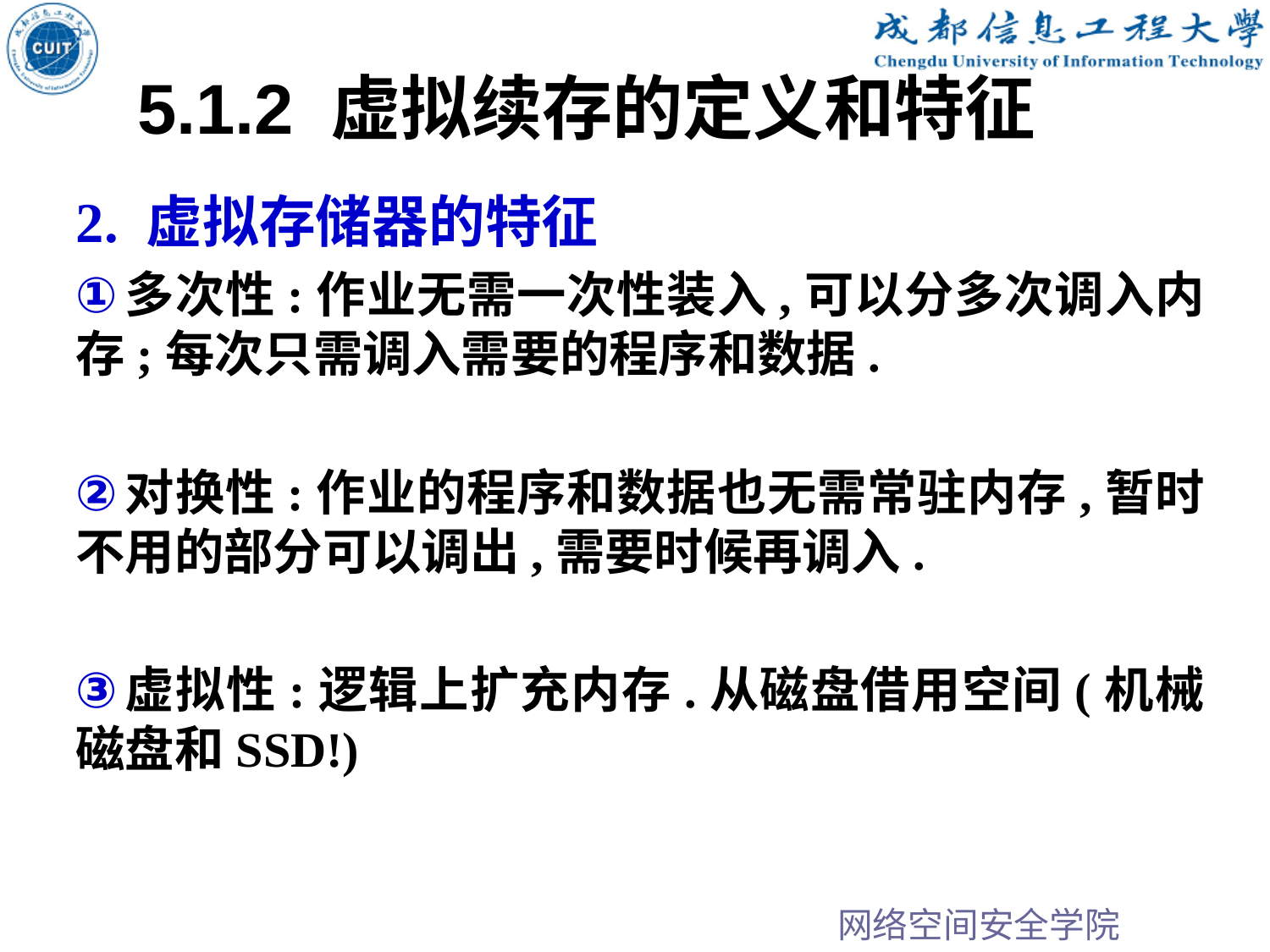

5.1.2 虚拟续存的定义和特征
2. 虚拟存储器的特征
多次性:作业无需一次性装入,可以分多次调入内存;每次只需调入需要的程序和数据.

对换性:作业的程序和数据也无需常驻内存,暂时不用的部分可以调出,需要时候再调入.

虚拟性:逻辑上扩充内存.从磁盘借用空间(机械磁盘和SSD!)